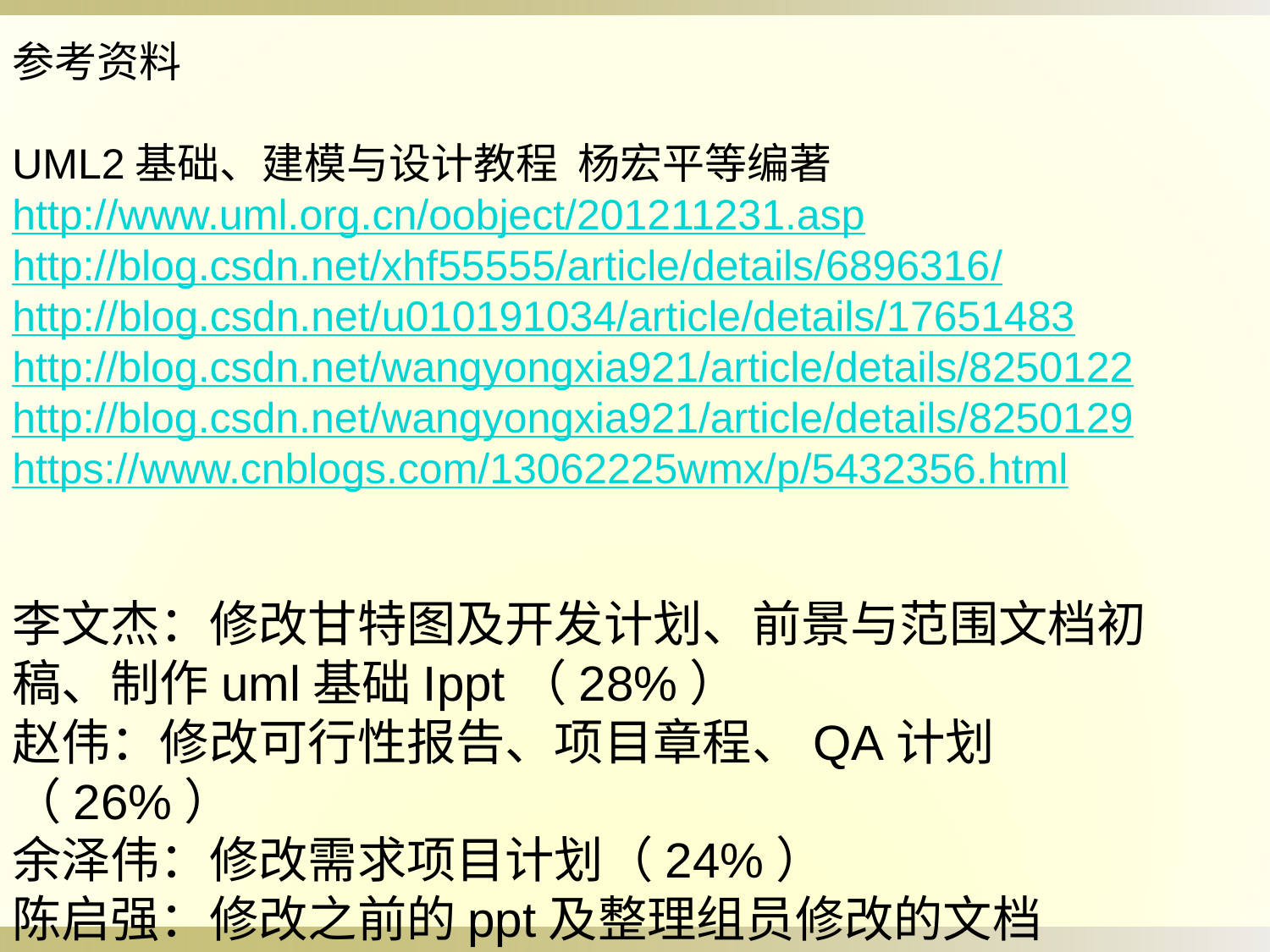

参考资料

UML2基础、建模与设计教程  杨宏平等编著
http://www.uml.org.cn/oobject/201211231.asp
http://blog.csdn.net/xhf55555/article/details/6896316/
http://blog.csdn.net/u010191034/article/details/17651483
http://blog.csdn.net/wangyongxia921/article/details/8250122
http://blog.csdn.net/wangyongxia921/article/details/8250129
https://www.cnblogs.com/13062225wmx/p/5432356.html

李文杰：修改甘特图及开发计划、前景与范围文档初稿、制作uml基础Ippt（28%）
赵伟：修改可行性报告、项目章程、QA计划（26%）
余泽伟：修改需求项目计划（24%）
陈启强：修改之前的ppt及整理组员修改的文档（22%）